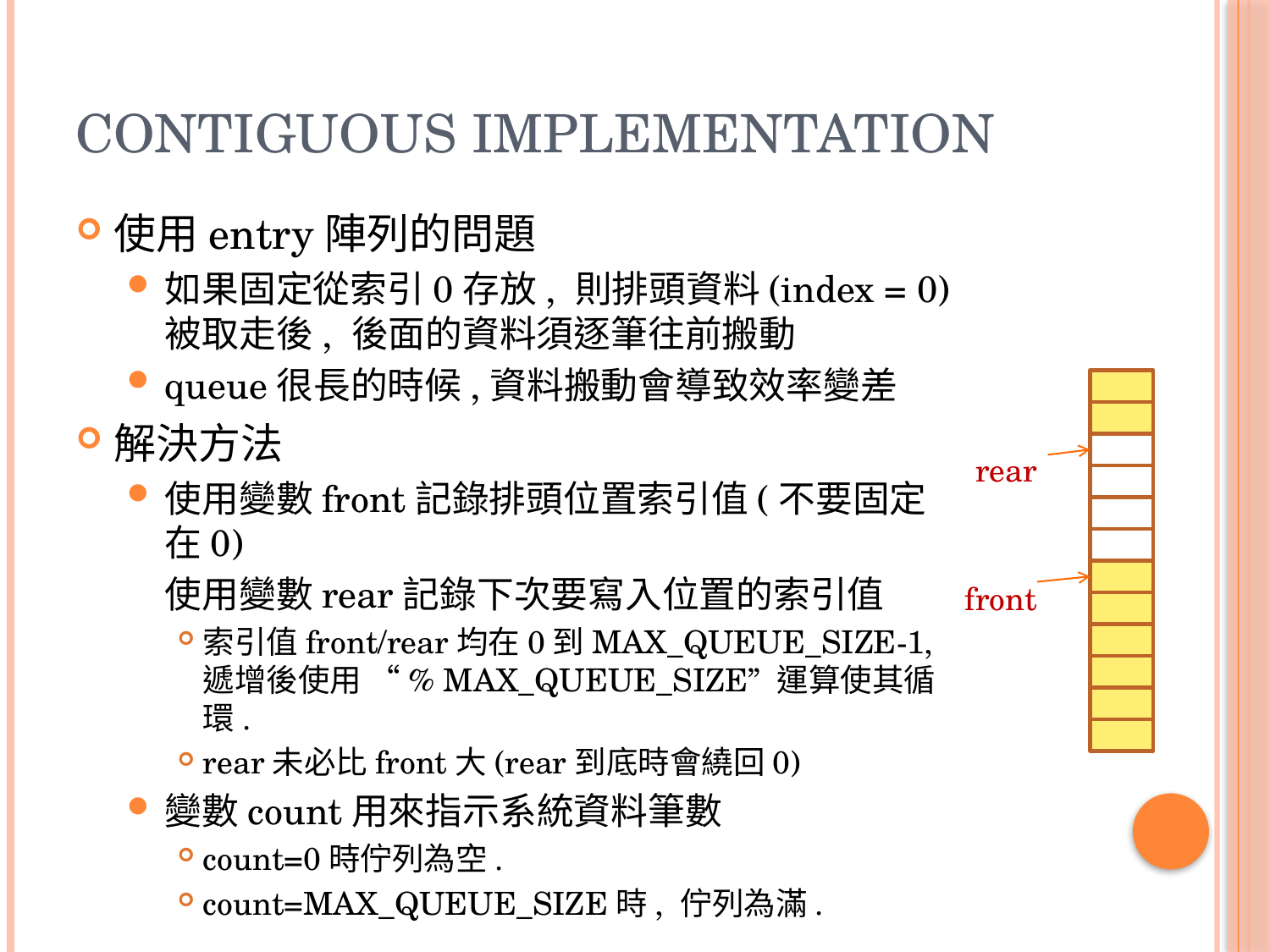

# Contiguous Implementation
使用entry陣列的問題
如果固定從索引0存放, 則排頭資料(index = 0)被取走後, 後面的資料須逐筆往前搬動
queue很長的時候,資料搬動會導致效率變差
解決方法
使用變數front記錄排頭位置索引值(不要固定在0)
	使用變數rear記錄下次要寫入位置的索引值
索引值front/rear均在0到MAX_QUEUE_SIZE-1, 遞增後使用 “% MAX_QUEUE_SIZE” 運算使其循環.
rear未必比front大(rear到底時會繞回0)
變數count用來指示系統資料筆數
count=0時佇列為空.
count=MAX_QUEUE_SIZE時, 佇列為滿.

rear

front